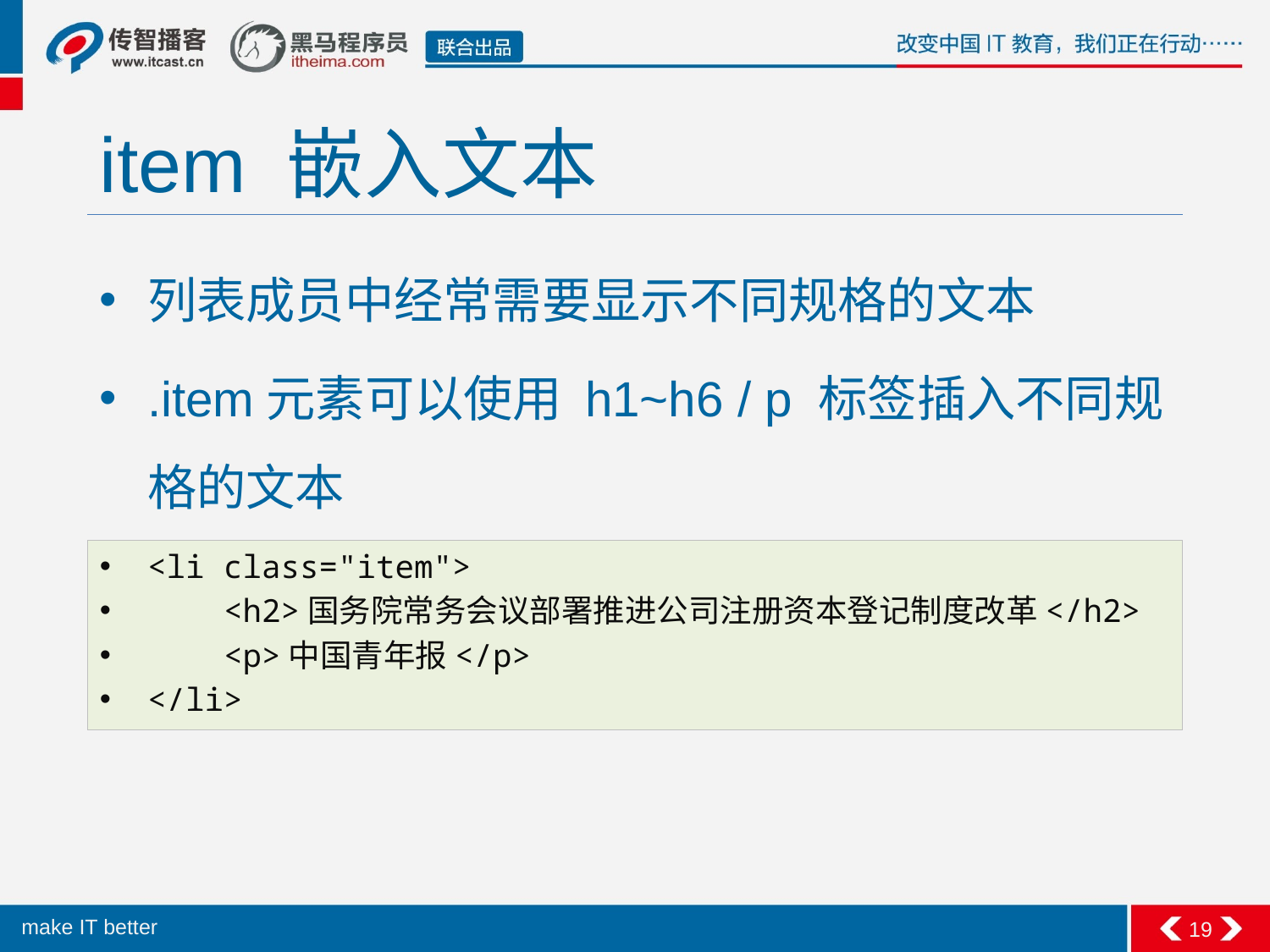

# item 嵌入文本
列表成员中经常需要显示不同规格的文本
.item元素可以使用 h1~h6 / p 标签插入不同规格的文本
<li class="item">
    <h2>国务院常务会议部署推进公司注册资本登记制度改革</h2>
    <p>中国青年报</p>
</li>
19

make IT better